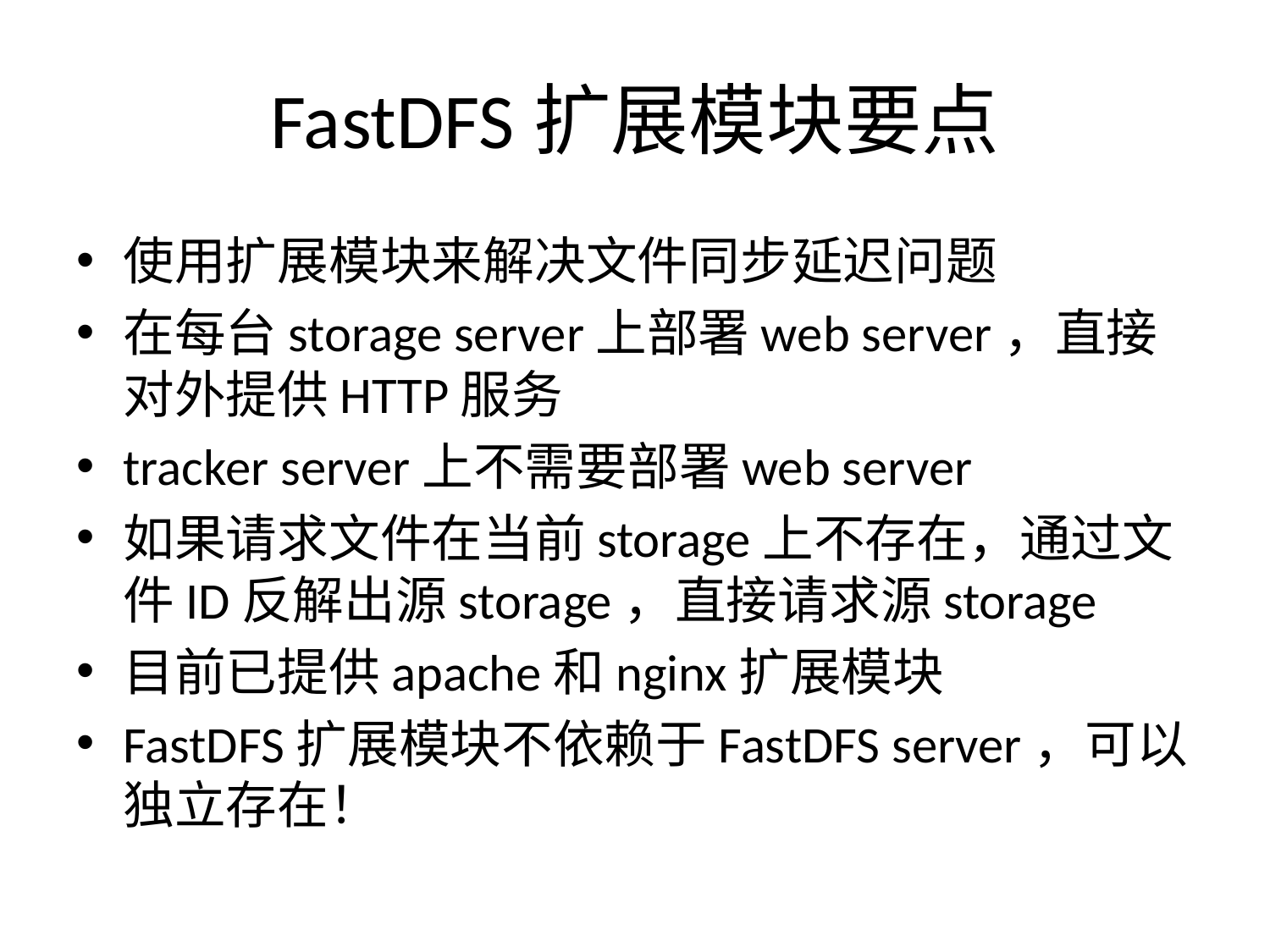

# FastDFS扩展模块要点
使用扩展模块来解决文件同步延迟问题
在每台storage server上部署web server，直接对外提供HTTP服务
tracker server上不需要部署web server
如果请求文件在当前storage上不存在，通过文件ID反解出源storage，直接请求源storage
目前已提供apache和nginx扩展模块
FastDFS扩展模块不依赖于FastDFS server，可以独立存在！